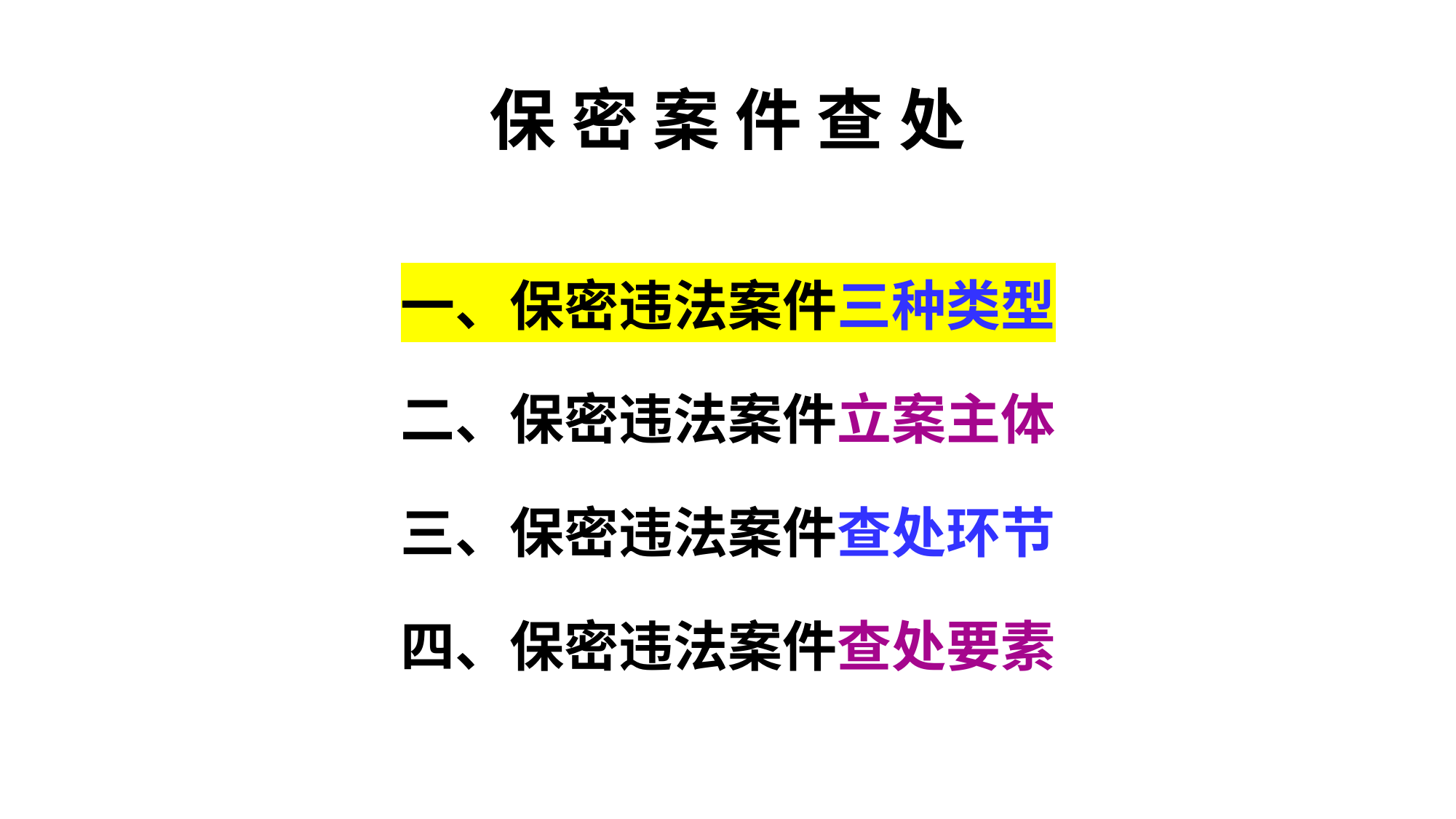

# 保 密 案 件 查 处
一、保密违法案件三种类型
二、保密违法案件立案主体
三、保密违法案件查处环节
四、保密违法案件查处要素